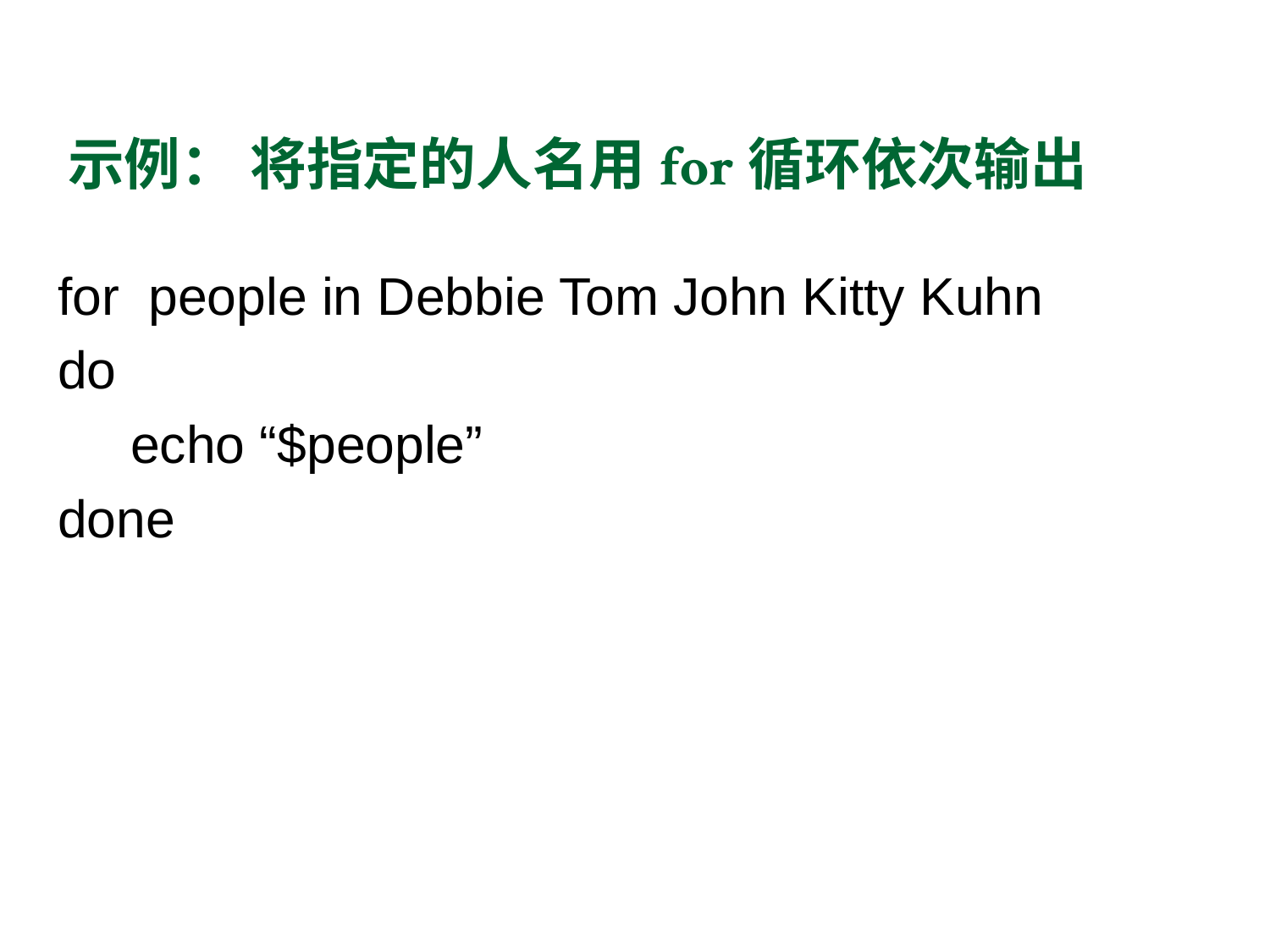

# 示例： 将指定的人名用for循环依次输出
for  people in Debbie Tom John Kitty Kuhn
do
     echo “$people”
done